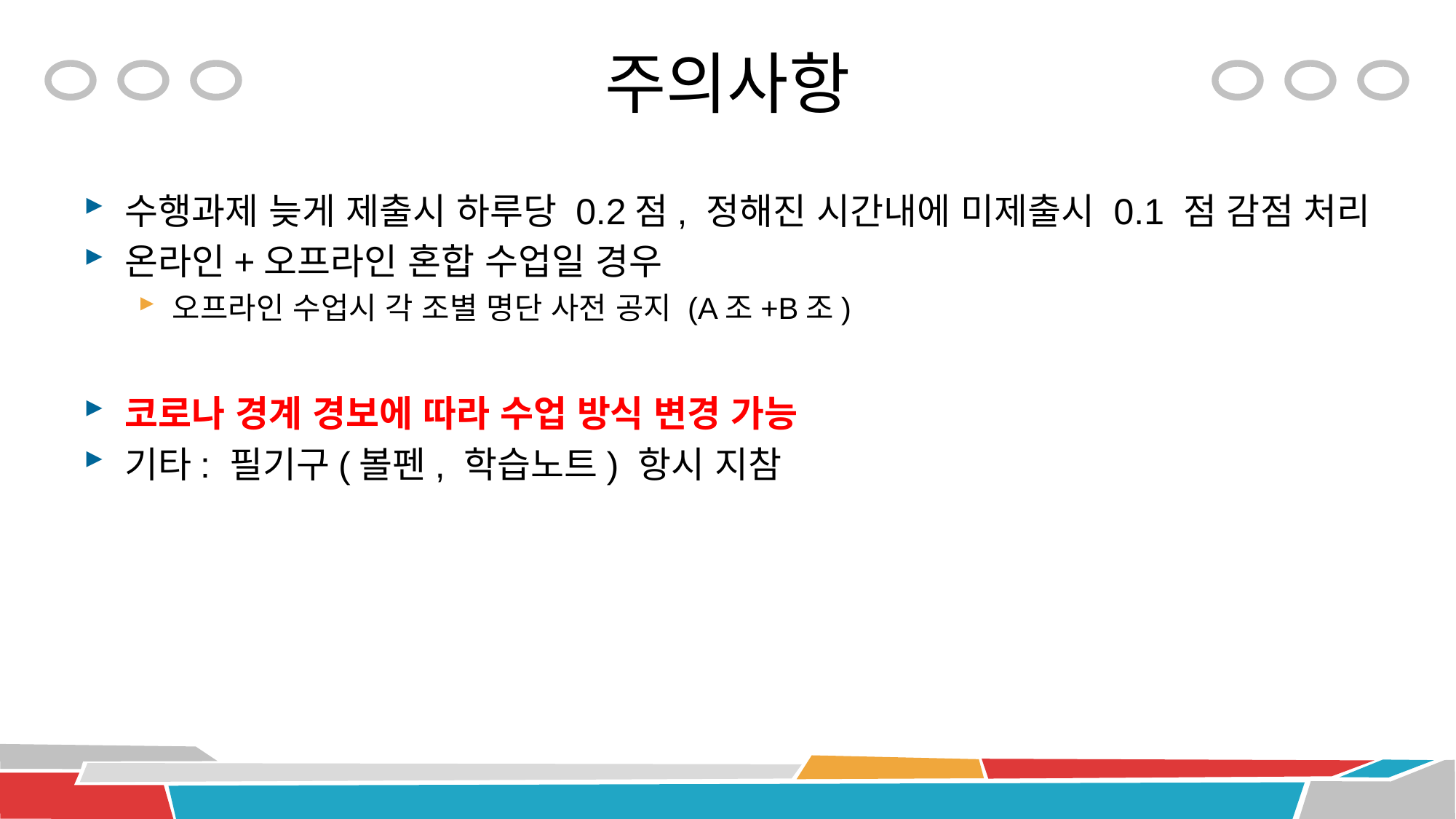

# 주의사항
수행과제 늦게 제출시 하루당 0.2점, 정해진 시간내에 미제출시 0.1 점 감점 처리
온라인+오프라인 혼합 수업일 경우
오프라인 수업시 각 조별 명단 사전 공지 (A조+B조)

코로나 경계 경보에 따라 수업 방식 변경 가능
기타: 필기구(볼펜, 학습노트) 항시 지참